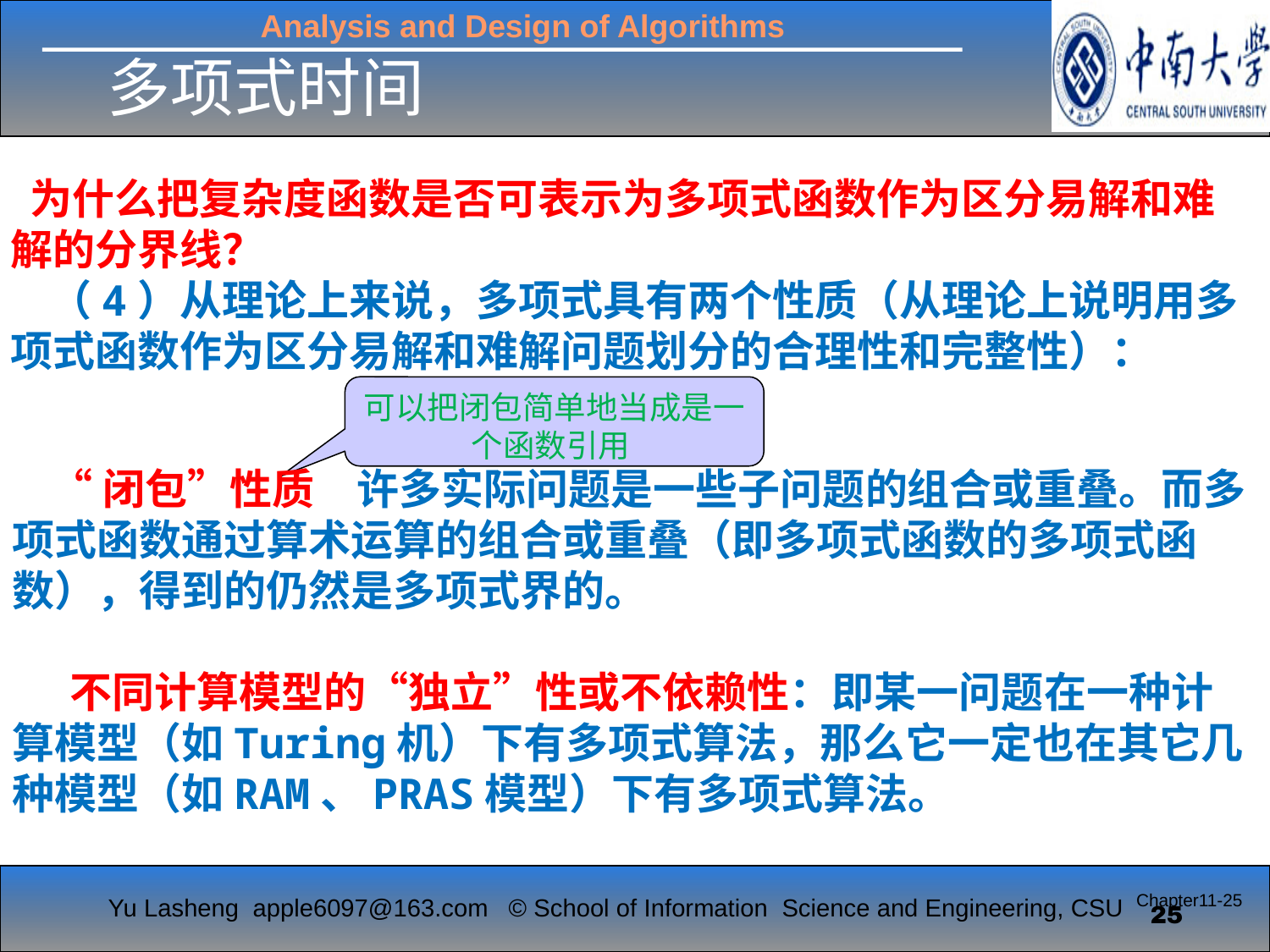

多项式时间

 为什么把复杂度函数是否可表示为多项式函数作为区分易解和难解的分界线？
   （4）从理论上来说，多项式具有两个性质（从理论上说明用多项式函数作为区分易解和难解问题划分的合理性和完整性）：

可以把闭包简单地当成是一个函数引用
    “闭包”性质：许多实际问题是一些子问题的组合或重叠。而多项式函数通过算术运算的组合或重叠（即多项式函数的多项式函数），得到的仍然是多项式界的。

     不同计算模型的“独立”性或不依赖性：即某一问题在一种计算模型（如Turing机）下有多项式算法，那么它一定也在其它几种模型（如RAM、PRAS模型）下有多项式算法。
Chapter11-25
25